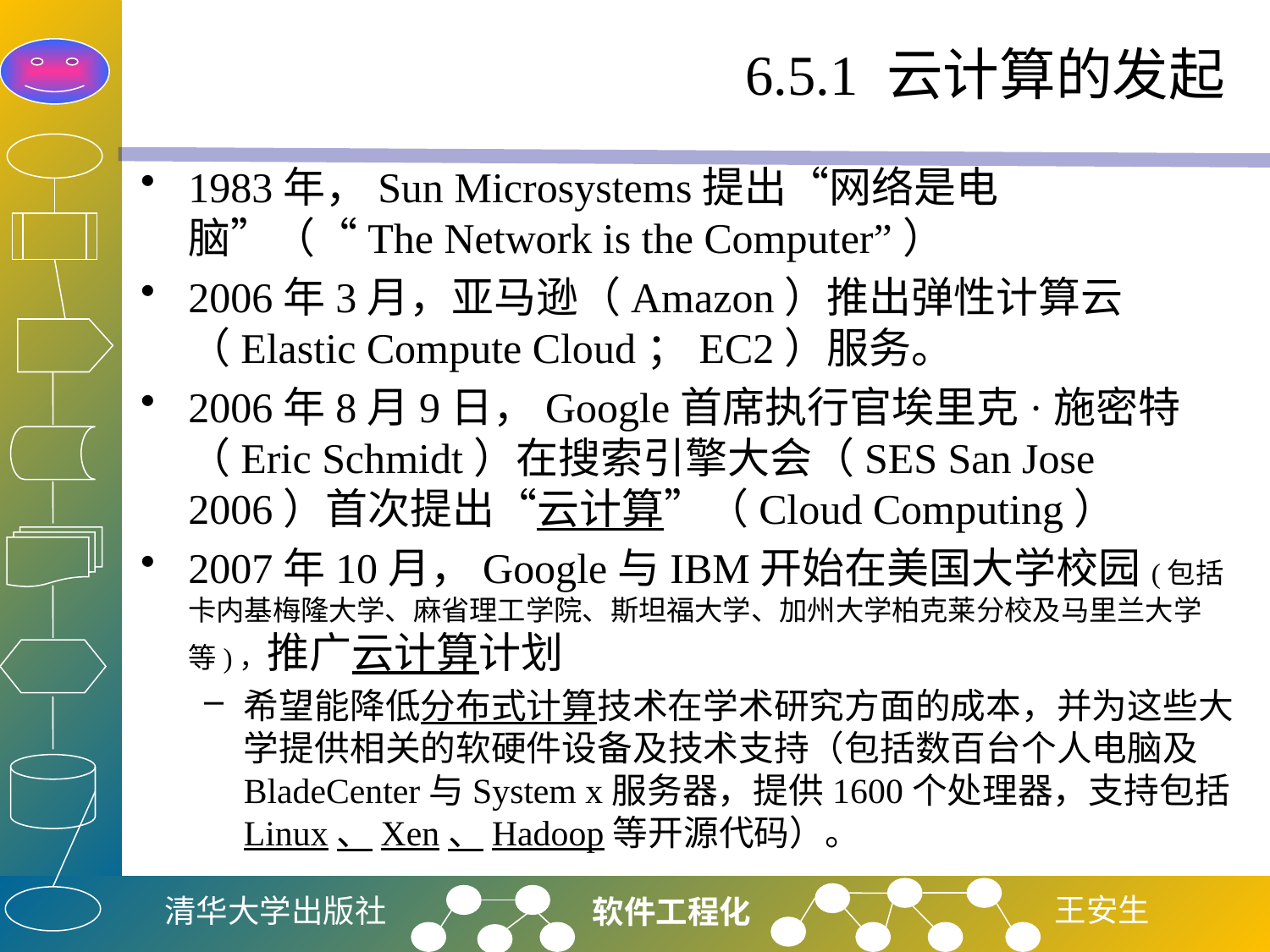

# 6.5.1 云计算的发起
1983年，Sun Microsystems提出“网络是电脑”（“The Network is the Computer”）
2006年3月，亚马逊（Amazon）推出弹性计算云（Elastic Compute Cloud；EC2）服务。
2006年8月9日，Google首席执行官埃里克·施密特（Eric Schmidt）在搜索引擎大会（SES San Jose 2006）首次提出“云计算”（Cloud Computing）
2007年10月，Google与IBM开始在美国大学校园(包括卡内基梅隆大学、麻省理工学院、斯坦福大学、加州大学柏克莱分校及马里兰大学等)，推广云计算计划
希望能降低分布式计算技术在学术研究方面的成本，并为这些大学提供相关的软硬件设备及技术支持（包括数百台个人电脑及BladeCenter与System x服务器，提供1600个处理器，支持包括Linux、Xen、Hadoop等开源代码）。